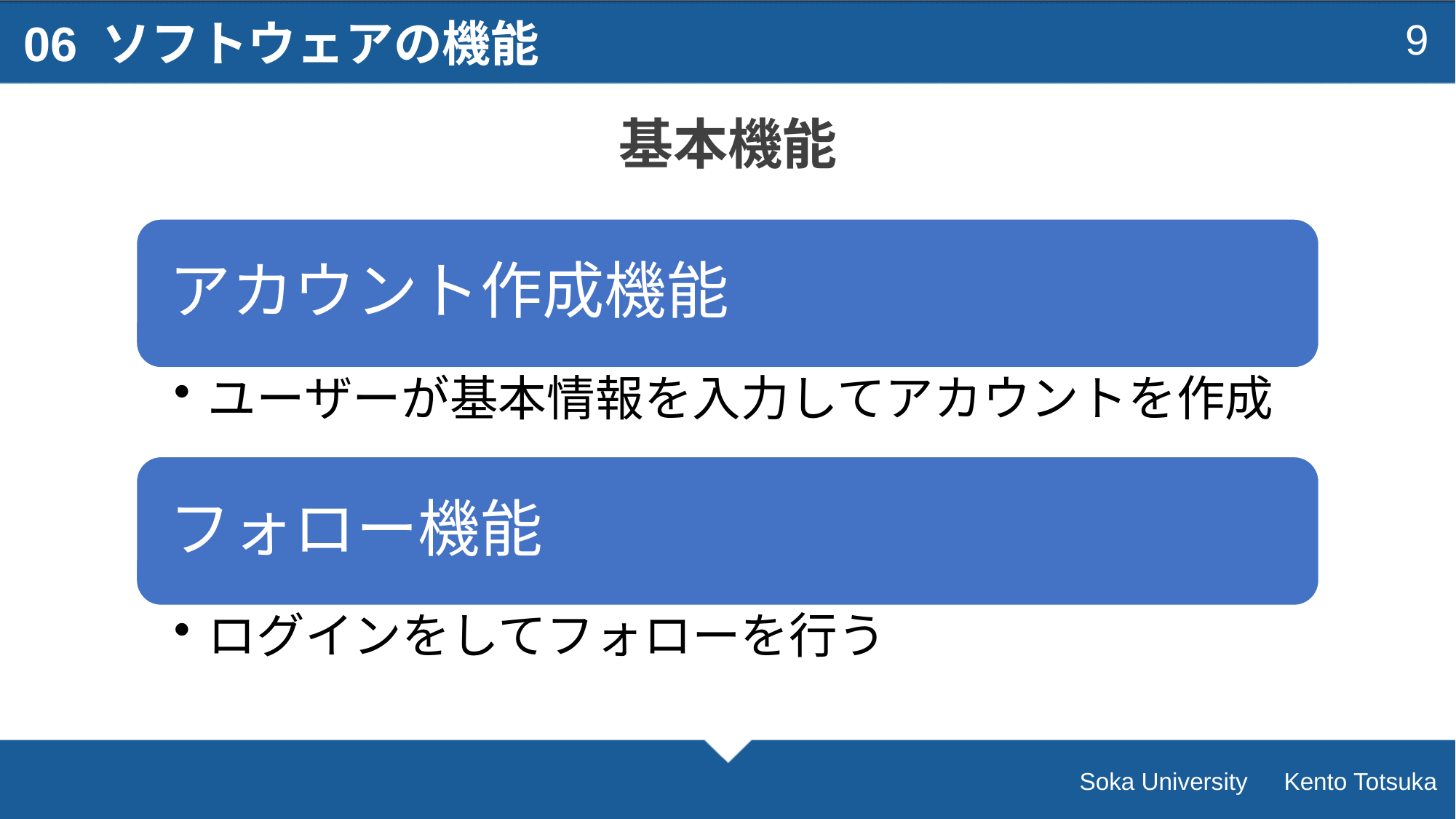

06 ソフトウェアの機能
9
基本機能
アカウント作成機能
ユーザーが基本情報を入力してアカウントを作成
フォロー機能
ログインをしてフォローを行う
Soka University　Kento Totsuka